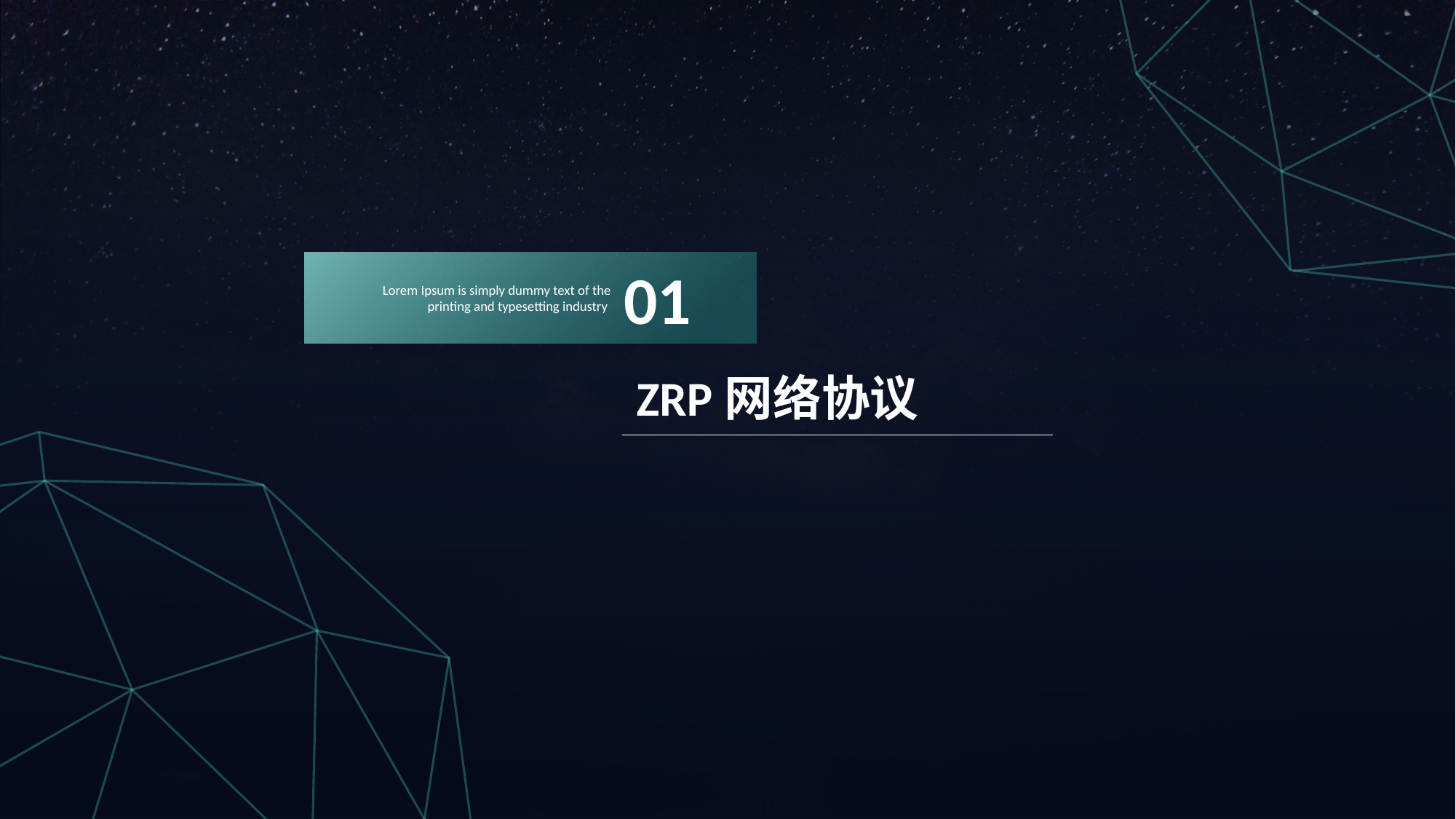

01

Lorem Ipsum is simply dummy text of the printing and typesetting industry
ZRP网络协议